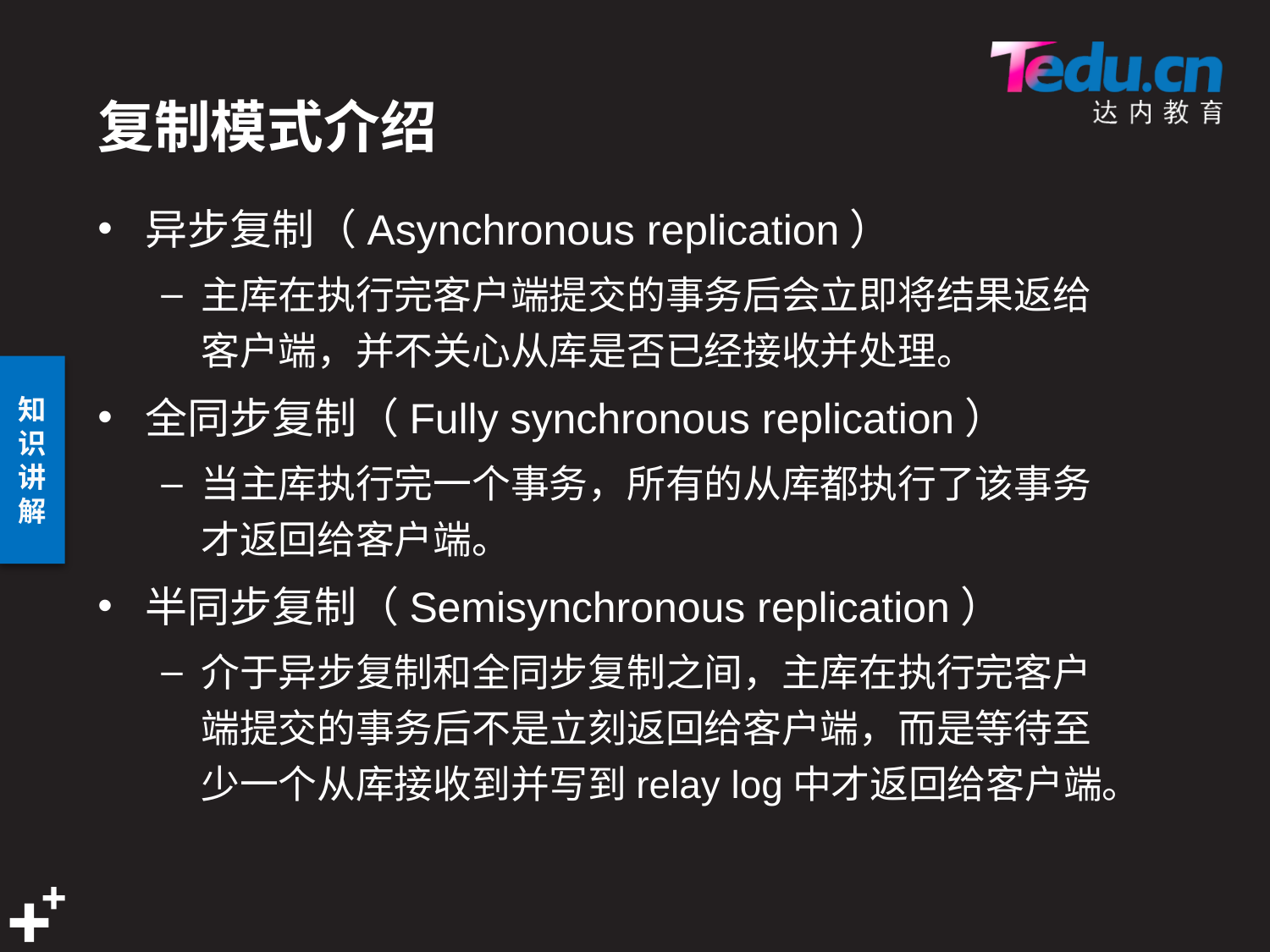

# 复制模式介绍
异步复制（Asynchronous replication）
主库在执行完客户端提交的事务后会立即将结果返给客户端，并不关心从库是否已经接收并处理。
全同步复制（Fully synchronous replication）
当主库执行完一个事务，所有的从库都执行了该事务才返回给客户端。
半同步复制（Semisynchronous replication）
介于异步复制和全同步复制之间，主库在执行完客户端提交的事务后不是立刻返回给客户端，而是等待至少一个从库接收到并写到relay log中才返回给客户端。